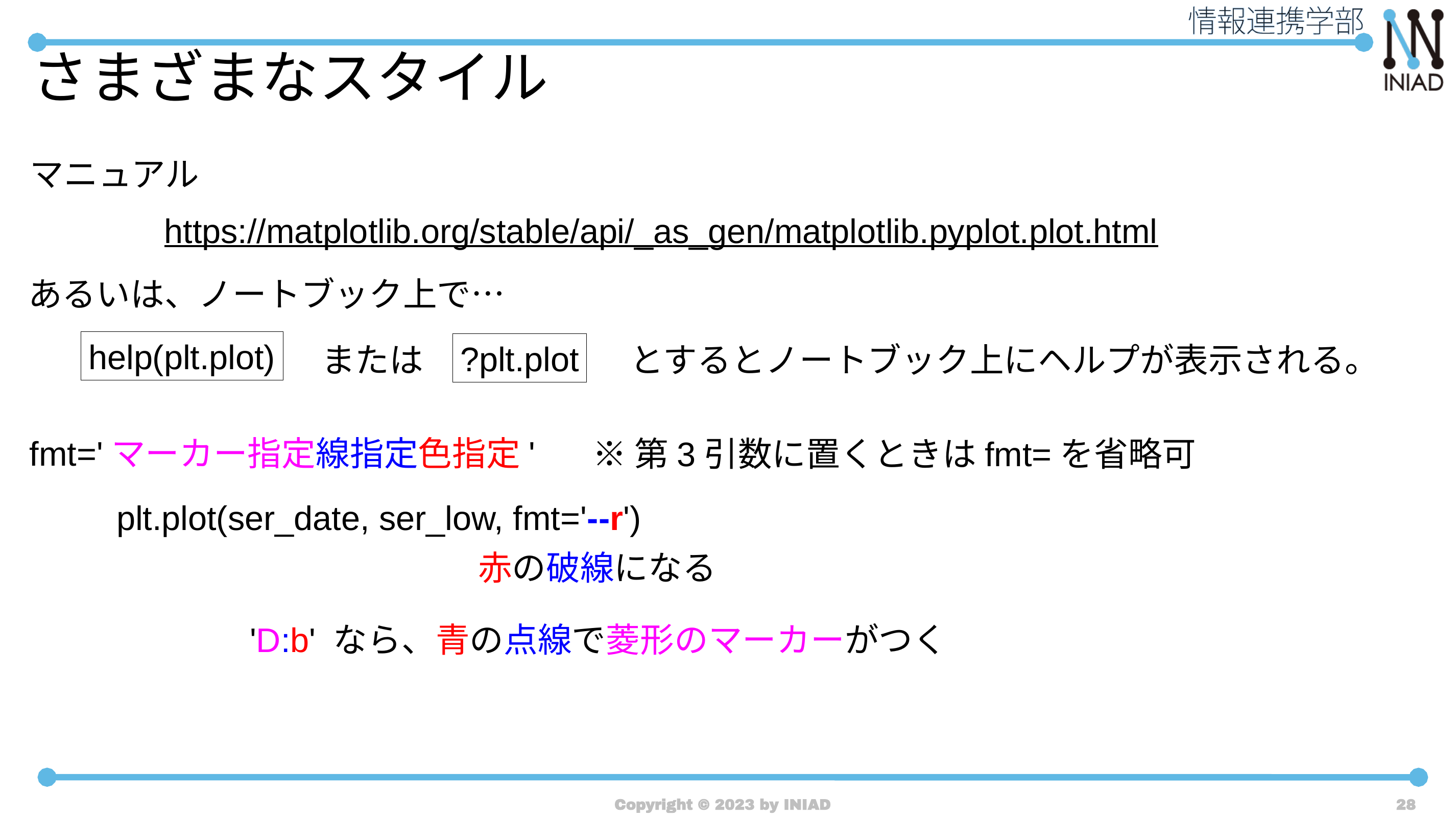

# さまざまなスタイル
マニュアル
https://matplotlib.org/stable/api/_as_gen/matplotlib.pyplot.plot.html
あるいは、ノートブック上で…
help(plt.plot)
?plt.plot
または
とするとノートブック上にヘルプが表示される。
fmt='マーカー指定線指定色指定'
※第3引数に置くときはfmt=を省略可
plt.plot(ser_date, ser_low, fmt='--r')
赤の破線になる
'D:b' なら、青の点線で菱形のマーカーがつく
Copyright © 2023 by INIAD
28